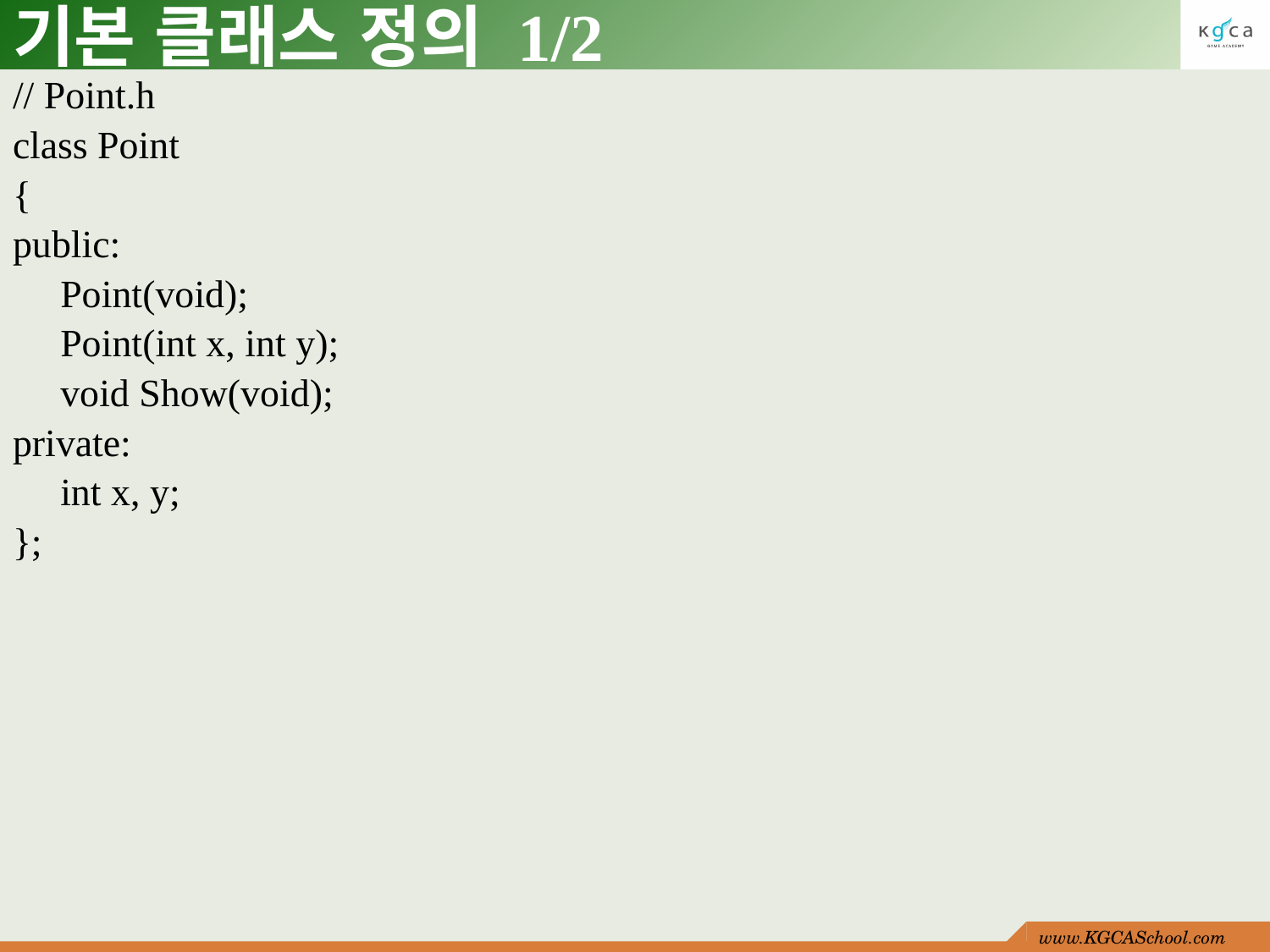

# 기본 클래스 정의 1/2
// Point.h
class Point
{
public:
	Point(void);
	Point(int x, int y);
	void Show(void);
private:
	int x, y;
};